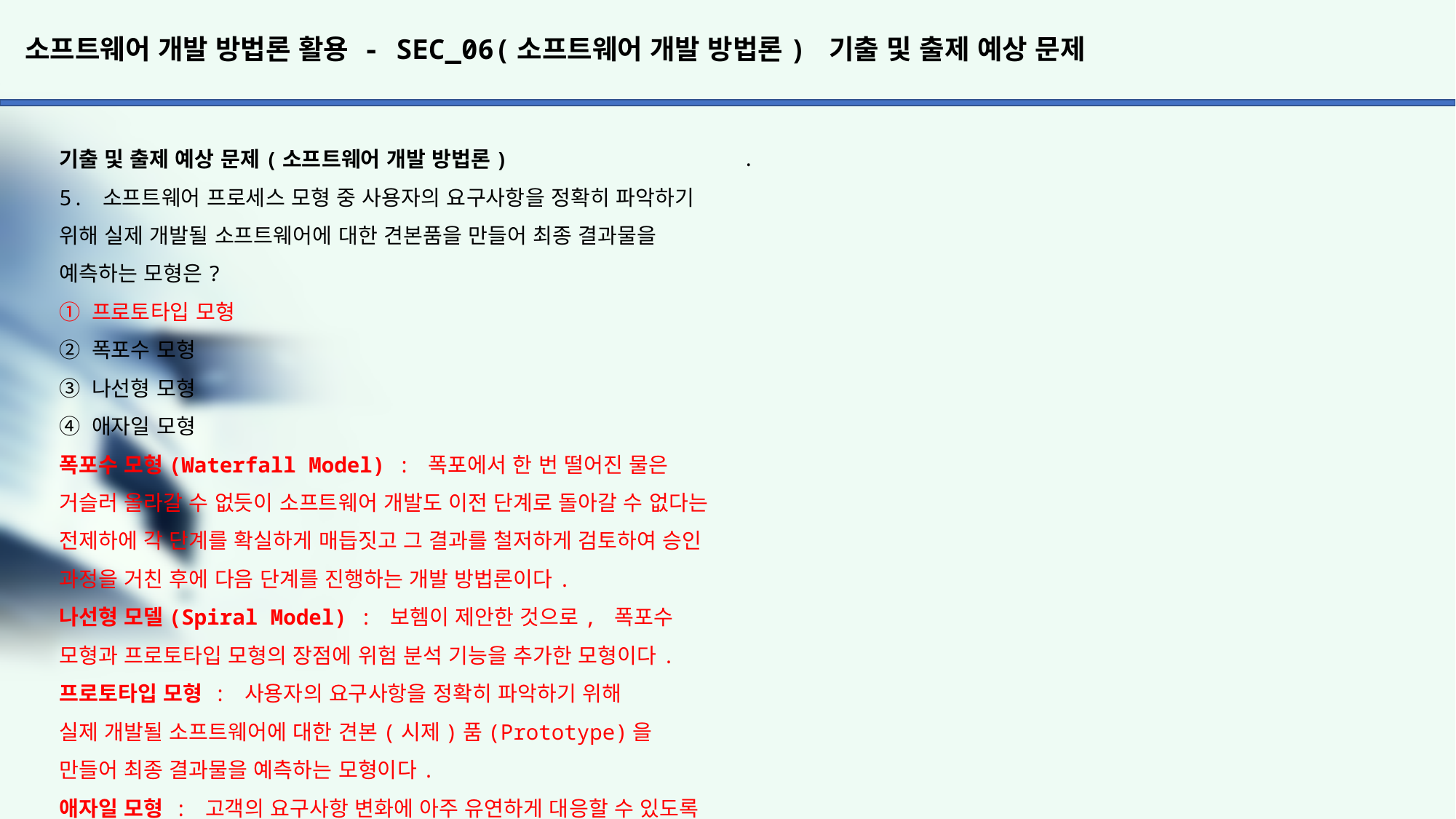

# 소프트웨어 개발 방법론 활용 - SEC_06(소프트웨어 개발 방법론) 기출 및 출제 예상 문제
.
기출 및 출제 예상 문제(소프트웨어 개발 방법론)
5. 소프트웨어 프로세스 모형 중 사용자의 요구사항을 정확히 파악하기 위해 실제 개발될 소프트웨어에 대한 견본품을 만들어 최종 결과물을 예측하는 모형은?
① 프로토타입 모형
② 폭포수 모형
③ 나선형 모형
④ 애자일 모형
폭포수 모형(Waterfall Model) : 폭포에서 한 번 떨어진 물은 거슬러 올라갈 수 없듯이 소프트웨어 개발도 이전 단계로 돌아갈 수 없다는 전제하에 각 단계를 확실하게 매듭짓고 그 결과를 철저하게 검토하여 승인 과정을 거친 후에 다음 단계를 진행하는 개발 방법론이다.
나선형 모델(Spiral Model) : 보헴이 제안한 것으로, 폭포수 모형과 프로토타입 모형의 장점에 위험 분석 기능을 추가한 모형이다.
프로토타입 모형 : 사용자의 요구사항을 정확히 파악하기 위해
실제 개발될 소프트웨어에 대한 견본(시제)품(Prototype)을 만들어 최종 결과물을 예측하는 모형이다.
애자일 모형 : 고객의 요구사항 변화에 아주 유연하게 대응할 수 있도록 일정한 주기를 반복하면서 개발 과정을 진행하는 모형이다.